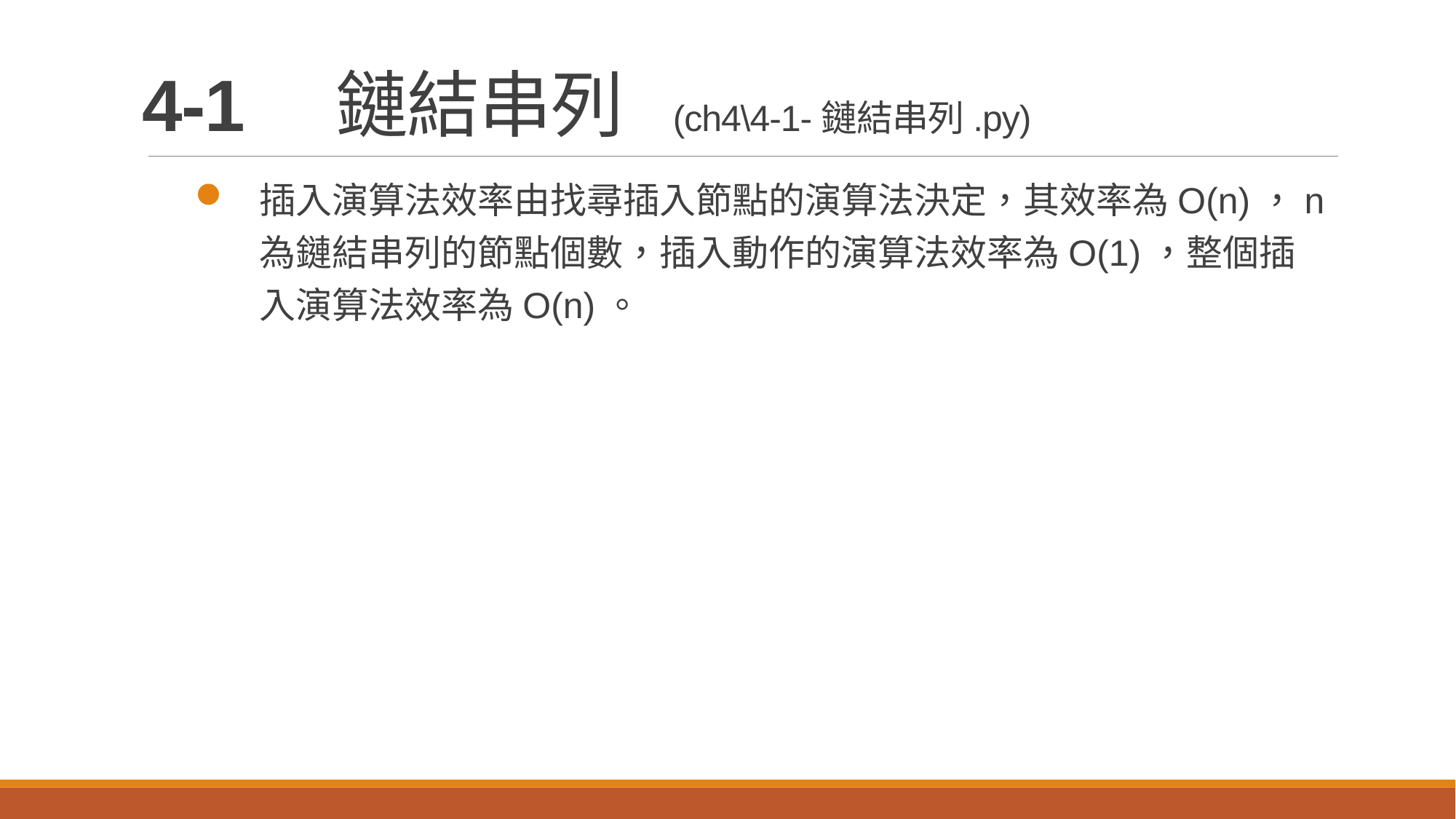

# 4-1　鏈結串列  (ch4\4-1-鏈結串列.py)
插入演算法效率由找尋插入節點的演算法決定，其效率為O(n)，n為鏈結串列的節點個數，插入動作的演算法效率為O(1)，整個插入演算法效率為O(n)。